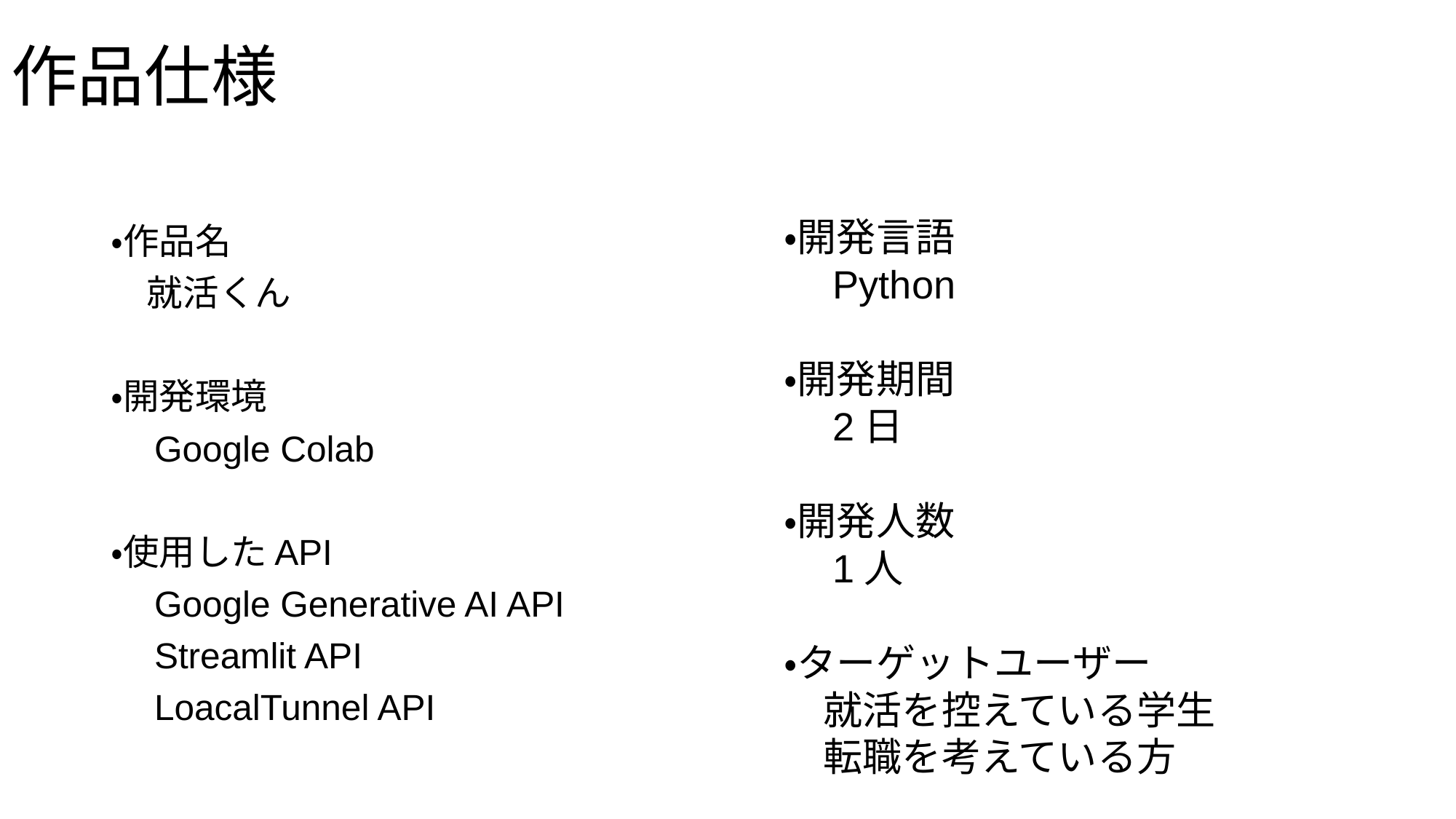

# 作品仕様
・開発言語
　Python

・開発期間
　2日

・開発人数
　1人

・ターゲットユーザー
　就活を控えている学生
　転職を考えている方
・作品名
　就活くん

・開発環境
　Google Colab

・使用したAPI
　Google Generative AI API
　Streamlit API
　LoacalTunnel API